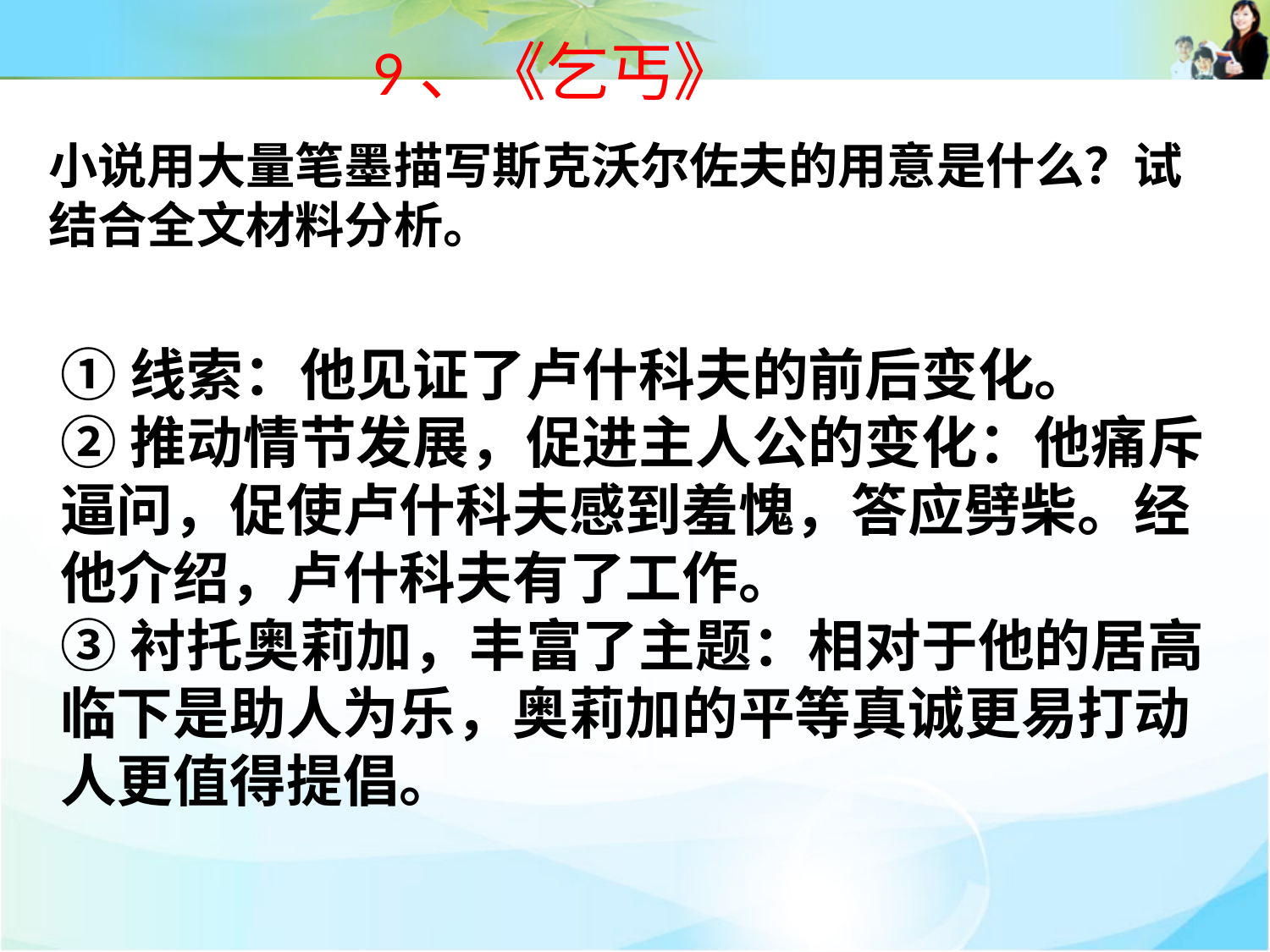

9、《乞丐》
小说用大量笔墨描写斯克沃尔佐夫的用意是什么？试结合全文材料分析。
①线索：他见证了卢什科夫的前后变化。
②推动情节发展，促进主人公的变化：他痛斥逼问，促使卢什科夫感到羞愧，答应劈柴。经他介绍，卢什科夫有了工作。
③衬托奥莉加，丰富了主题：相对于他的居高临下是助人为乐，奥莉加的平等真诚更易打动人更值得提倡。